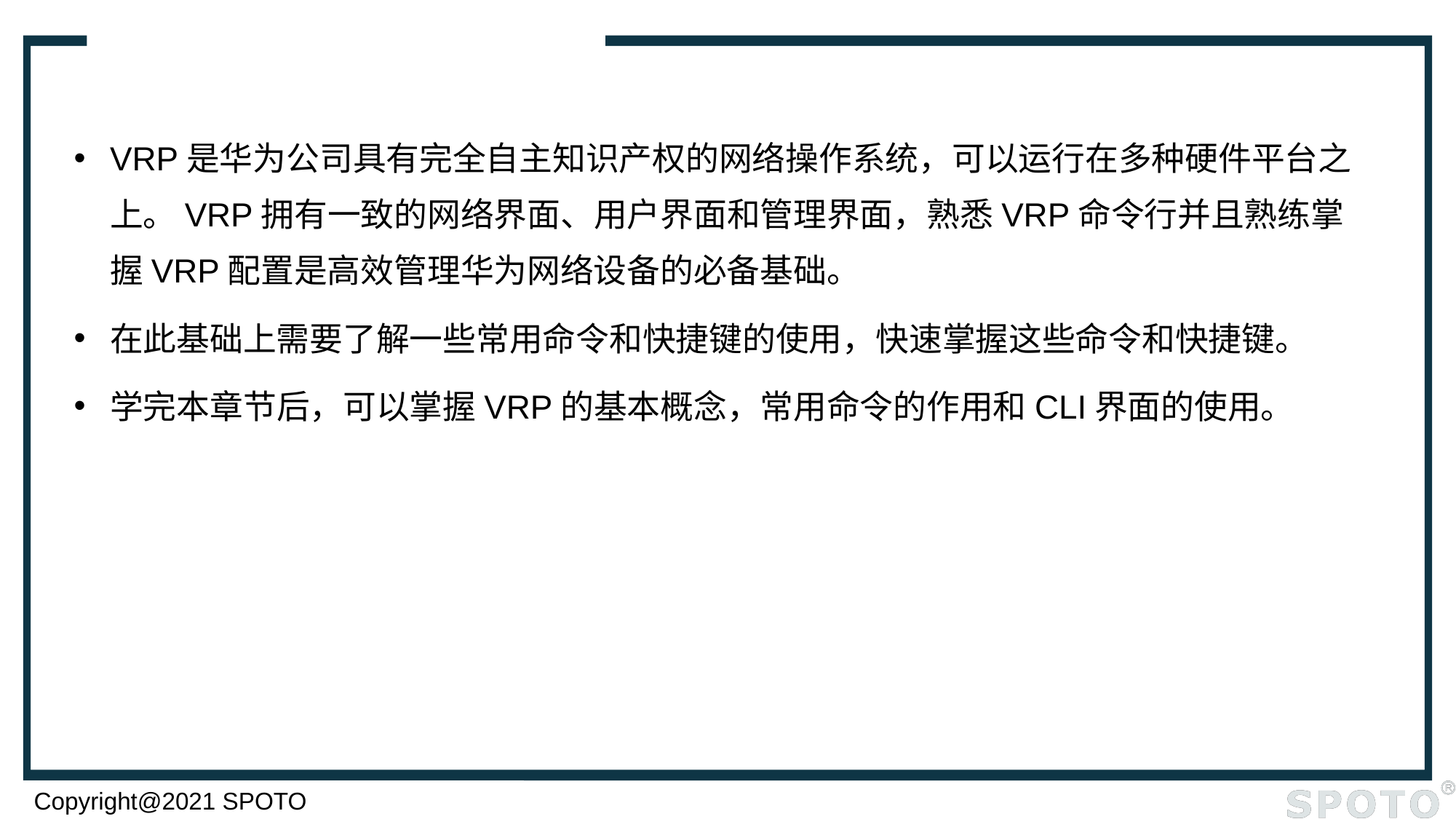

#
VRP是华为公司具有完全自主知识产权的网络操作系统，可以运行在多种硬件平台之上。VRP拥有一致的网络界面、用户界面和管理界面，熟悉VRP命令行并且熟练掌握VRP配置是高效管理华为网络设备的必备基础。
在此基础上需要了解一些常用命令和快捷键的使用，快速掌握这些命令和快捷键。
学完本章节后，可以掌握VRP的基本概念，常用命令的作用和CLI界面的使用。